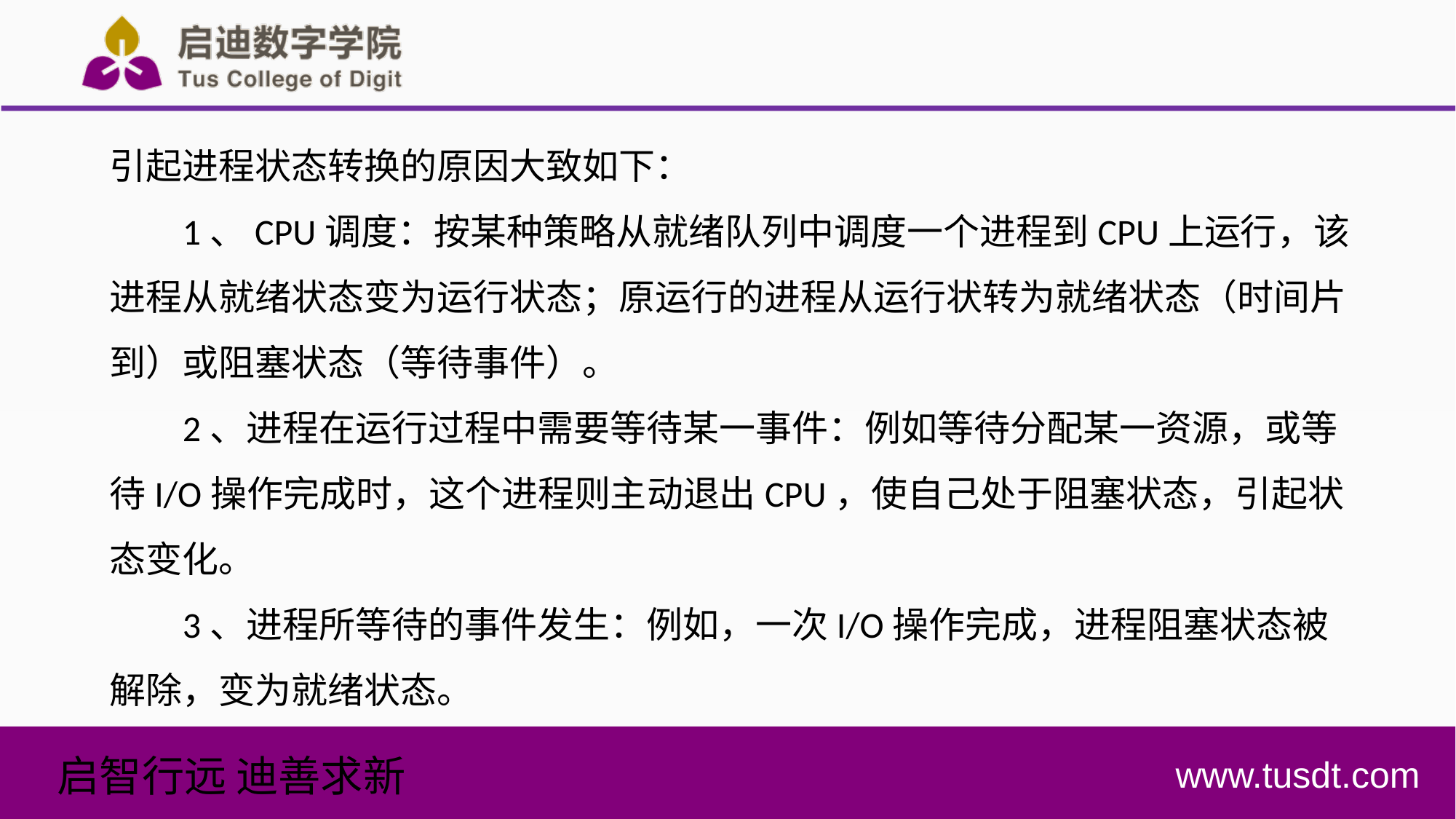

引起进程状态转换的原因大致如下：
1、CPU调度：按某种策略从就绪队列中调度一个进程到CPU上运行，该进程从就绪状态变为运行状态；原运行的进程从运行状转为就绪状态（时间片到）或阻塞状态（等待事件）。
2、进程在运行过程中需要等待某一事件：例如等待分配某一资源，或等待I/O操作完成时，这个进程则主动退出CPU，使自己处于阻塞状态，引起状态变化。
3、进程所等待的事件发生：例如，一次I/O操作完成，进程阻塞状态被解除，变为就绪状态。